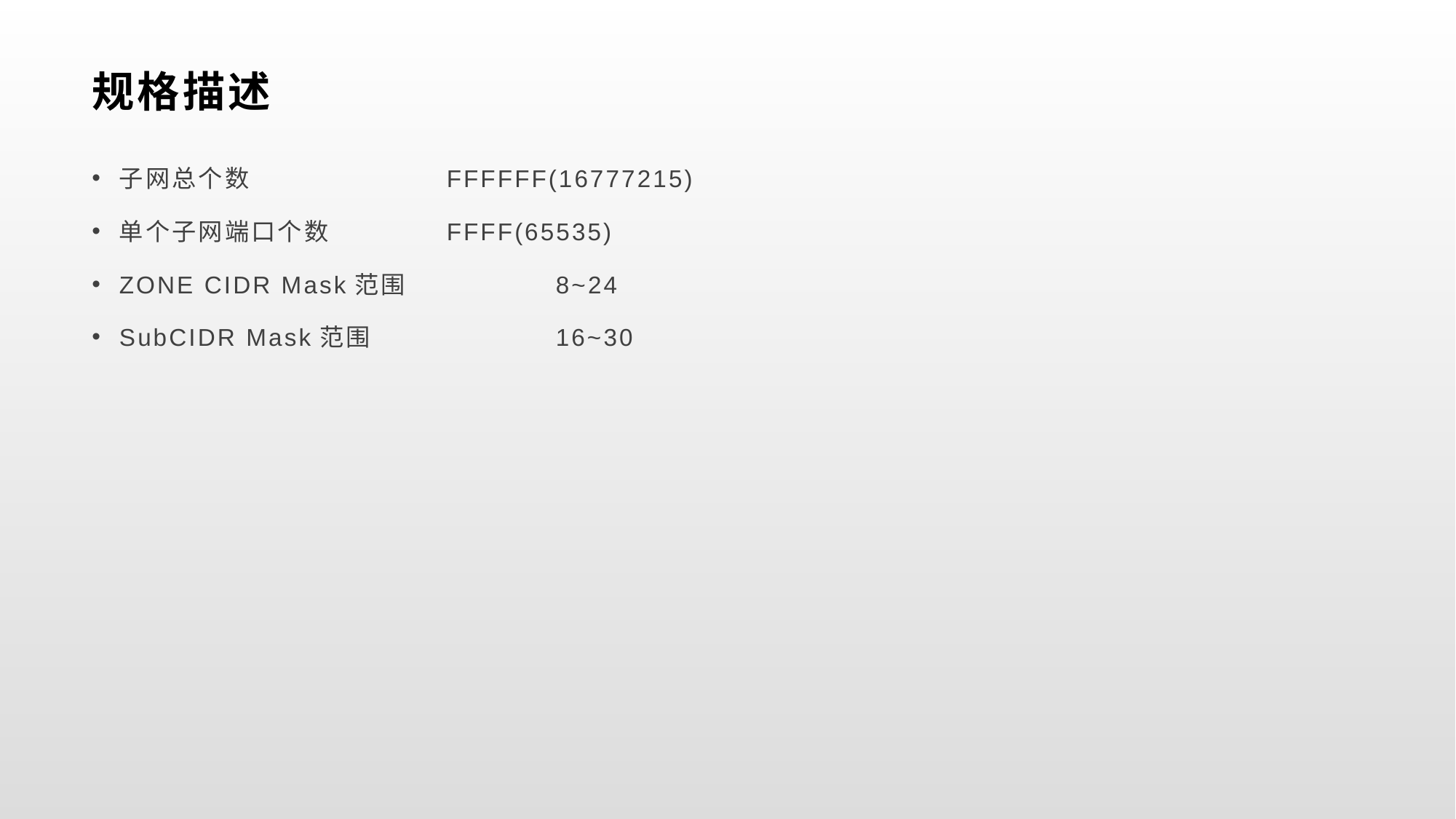

# 规格描述
子网总个数			FFFFFF(16777215)
单个子网端口个数		FFFF(65535)
ZONE CIDR Mask范围		8~24
SubCIDR Mask范围 		16~30